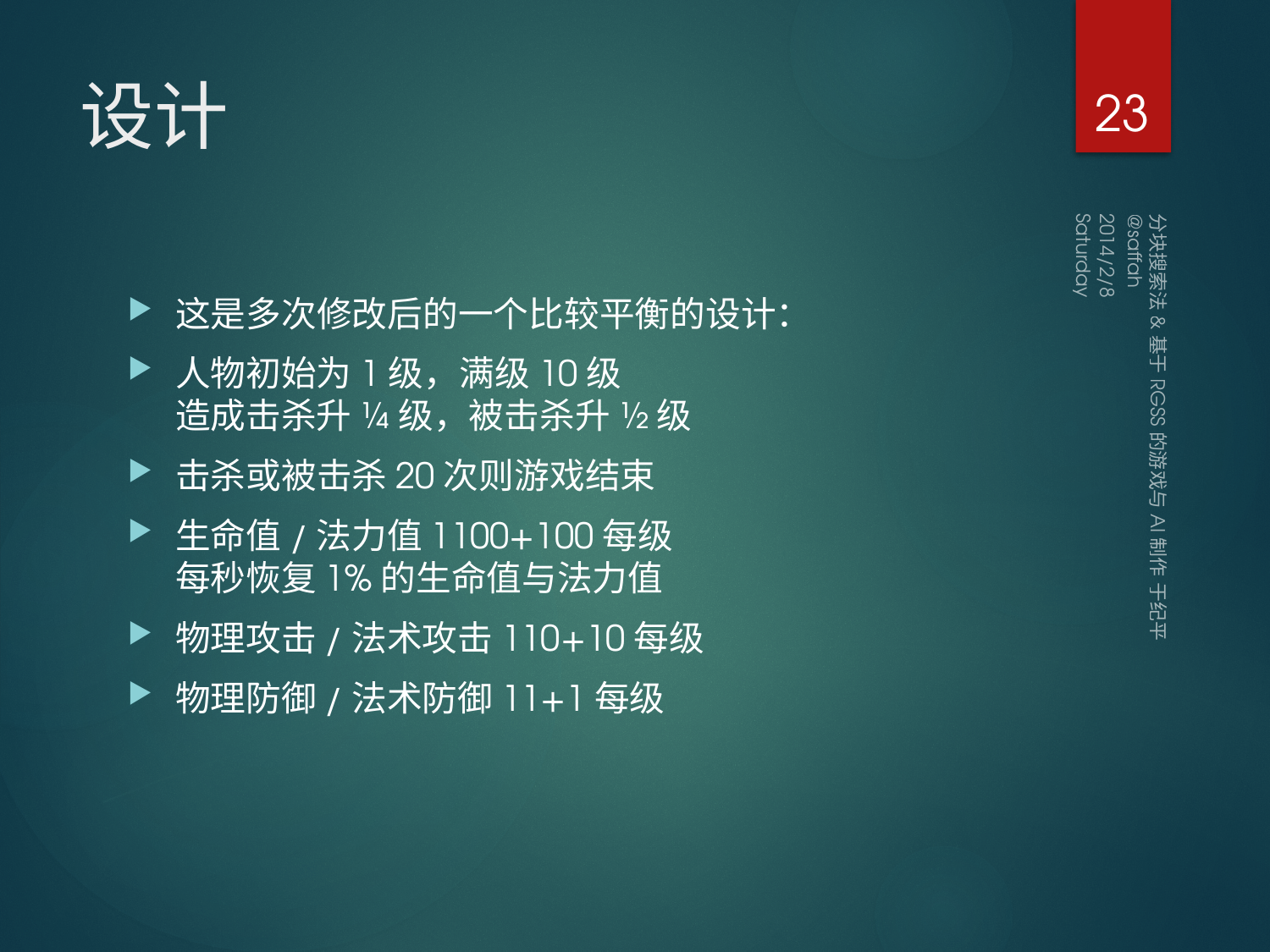

23
# 设计
2014/2/8 Saturday
这是多次修改后的一个比较平衡的设计：
人物初始为1级，满级10级
造成击杀升¼级，被击杀升½级
击杀或被击杀20次则游戏结束
生命值/法力值1100+100每级
每秒恢复1%的生命值与法力值
物理攻击/法术攻击110+10每级
物理防御/法术防御11+1每级
分块搜索法&基于RGSS的游戏与AI制作 于纪平 @saffah